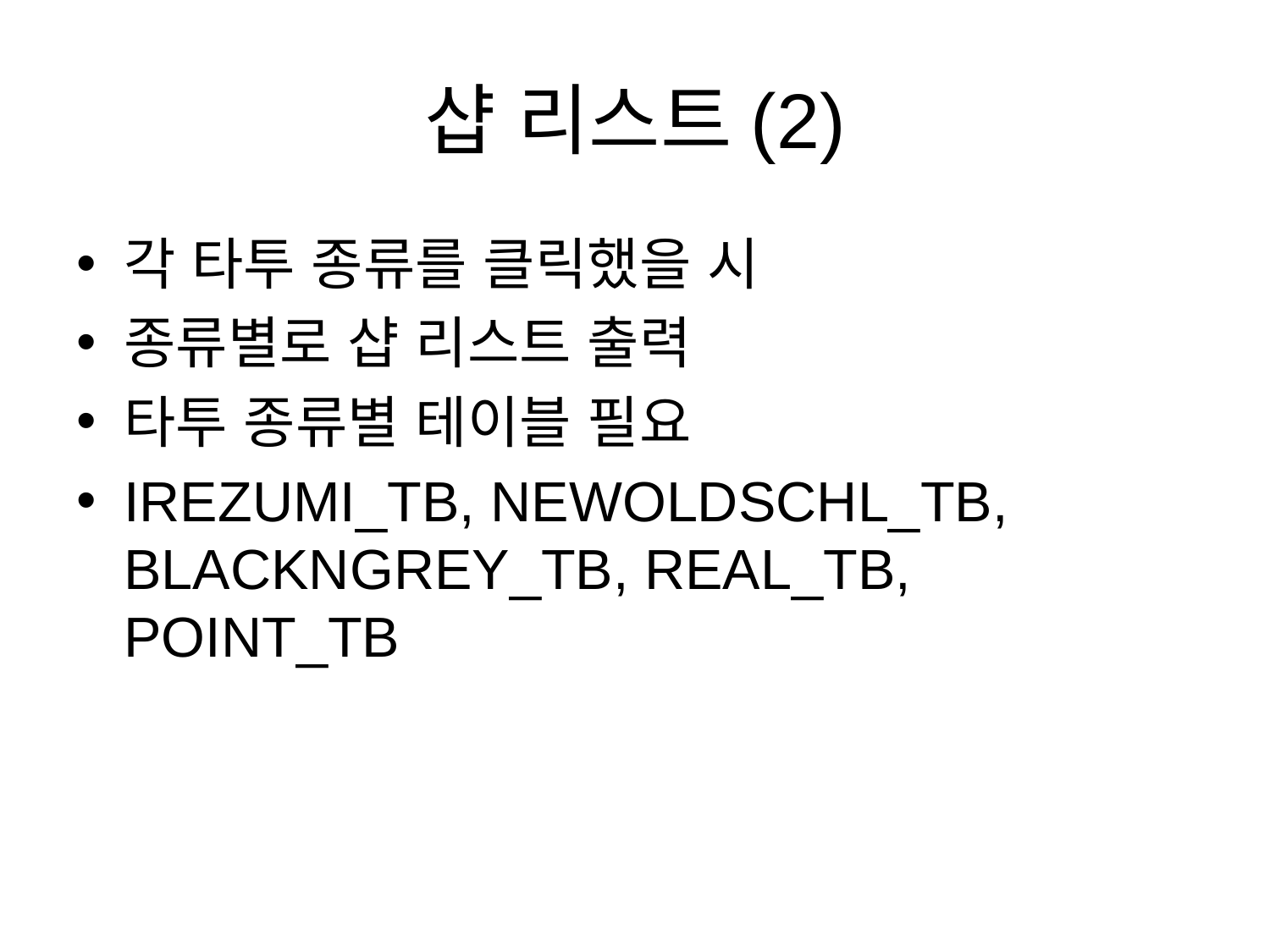

# 샵 리스트(2)
각 타투 종류를 클릭했을 시
종류별로 샵 리스트 출력
타투 종류별 테이블 필요
IREZUMI_TB, NEWOLDSCHL_TB, BLACKNGREY_TB, REAL_TB, POINT_TB